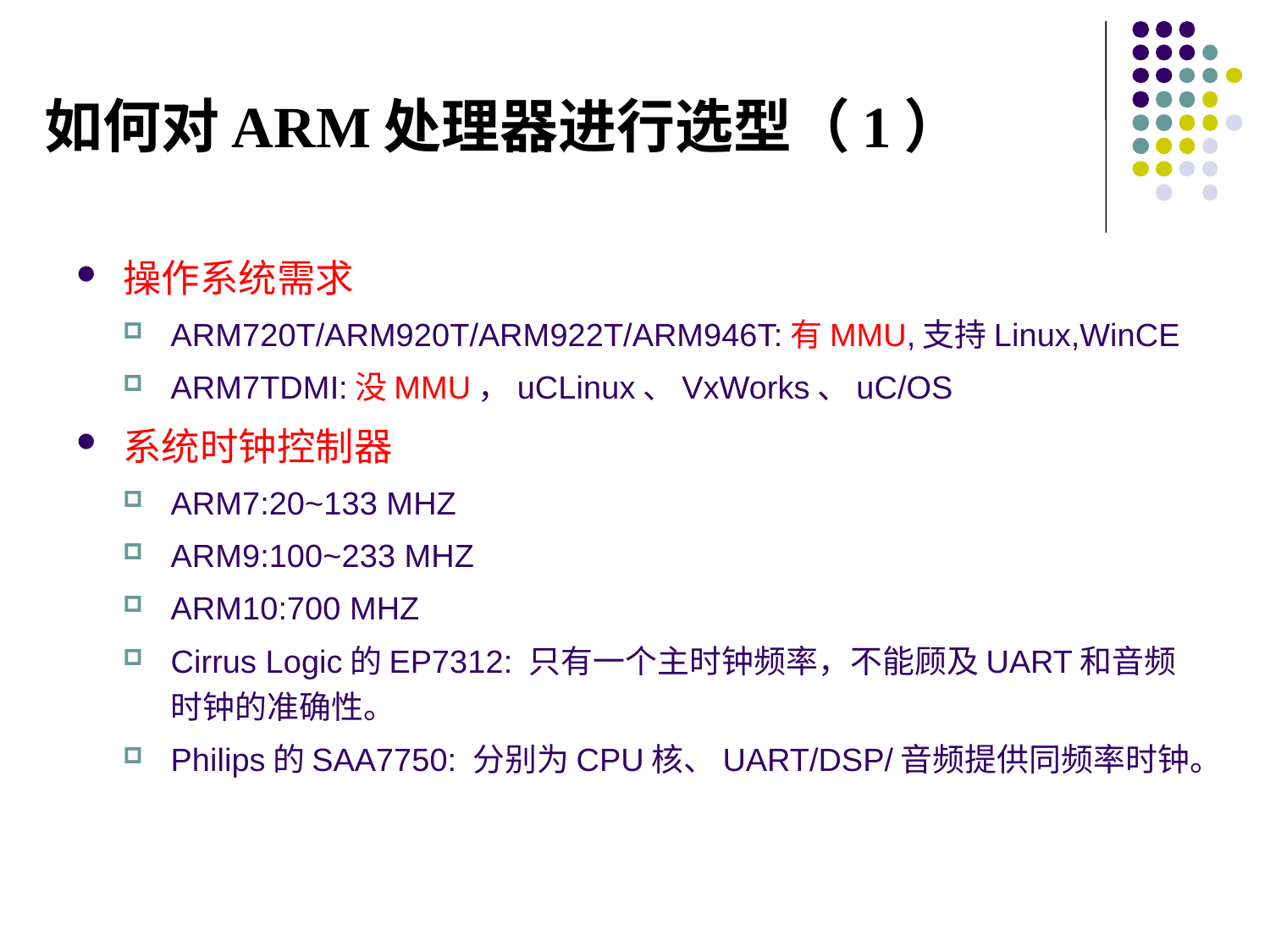

# 如何对ARM处理器进行选型（1）
操作系统需求
ARM720T/ARM920T/ARM922T/ARM946T:有MMU,支持Linux,WinCE
ARM7TDMI:没MMU，uCLinux、VxWorks、uC/OS
系统时钟控制器
ARM7:20~133 MHZ
ARM9:100~233 MHZ
ARM10:700 MHZ
Cirrus Logic的EP7312: 只有一个主时钟频率，不能顾及UART和音频时钟的准确性。
Philips的SAA7750: 分别为CPU核、UART/DSP/音频提供同频率时钟。